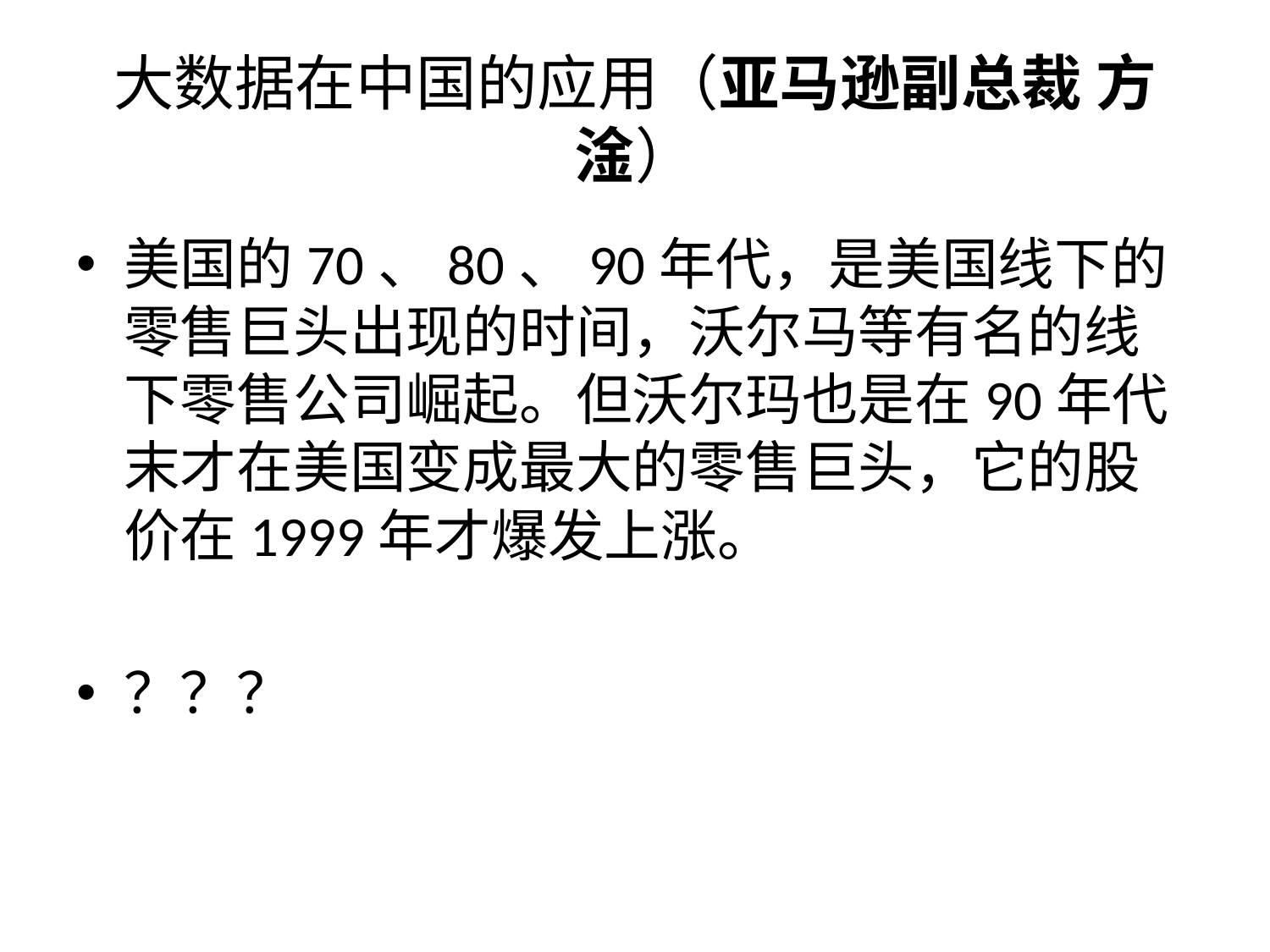

# 大数据在中国的应用（亚马逊副总裁 方淦）
美国的70、80、90年代，是美国线下的零售巨头出现的时间，沃尔马等有名的线下零售公司崛起。但沃尔玛也是在90年代末才在美国变成最大的零售巨头，它的股价在1999年才爆发上涨。

？？？